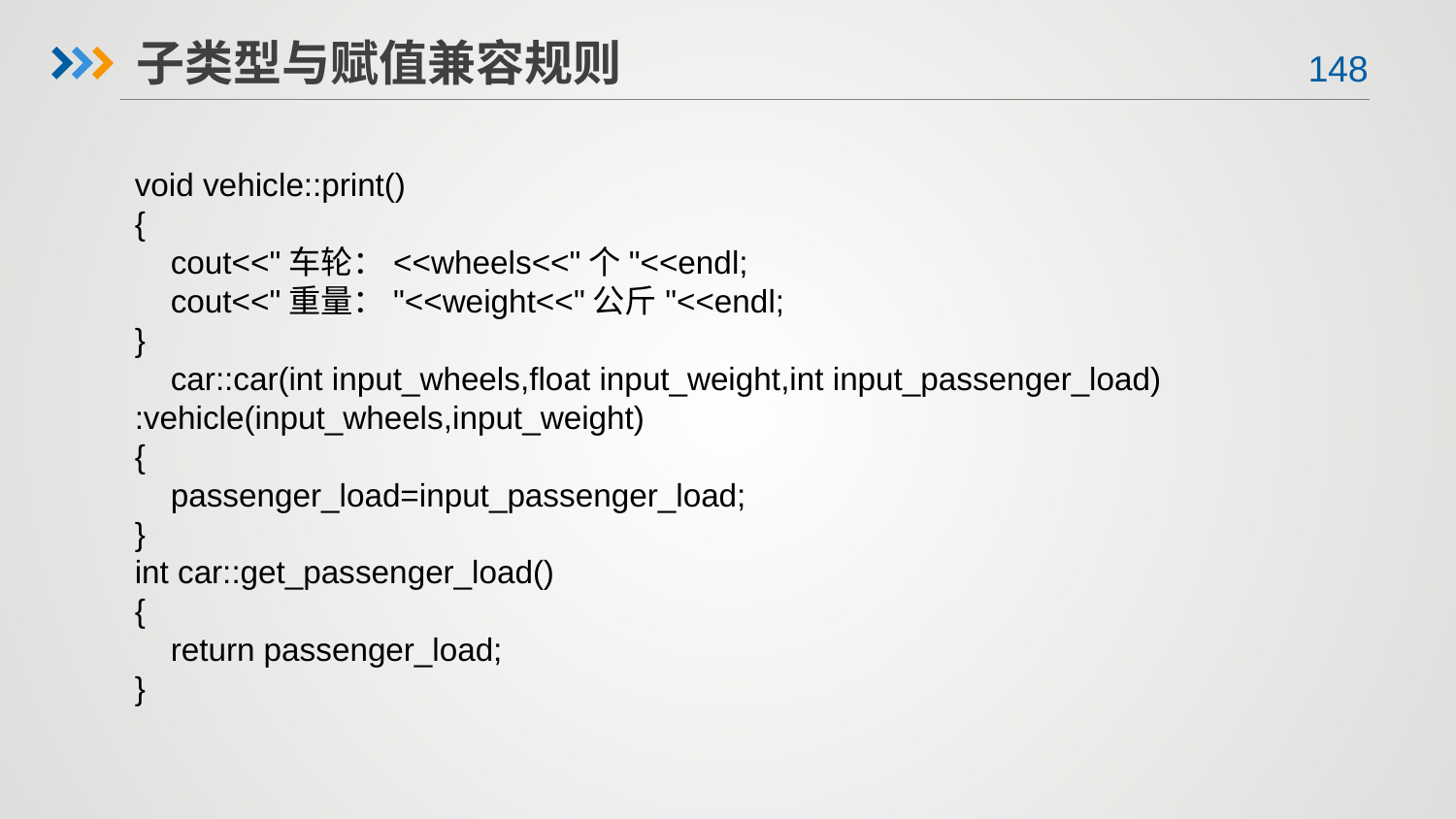

子类型与赋值兼容规则
void vehicle::print()
{
    cout<<"车轮：<<wheels<<"个"<<endl;
    cout<<"重量："<<weight<<"公斤"<<endl;
}
    car::car(int input_wheels,float input_weight,int input_passenger_load)
:vehicle(input_wheels,input_weight)
{
    passenger_load=input_passenger_load;
}
int car::get_passenger_load()
{
    return passenger_load;
}